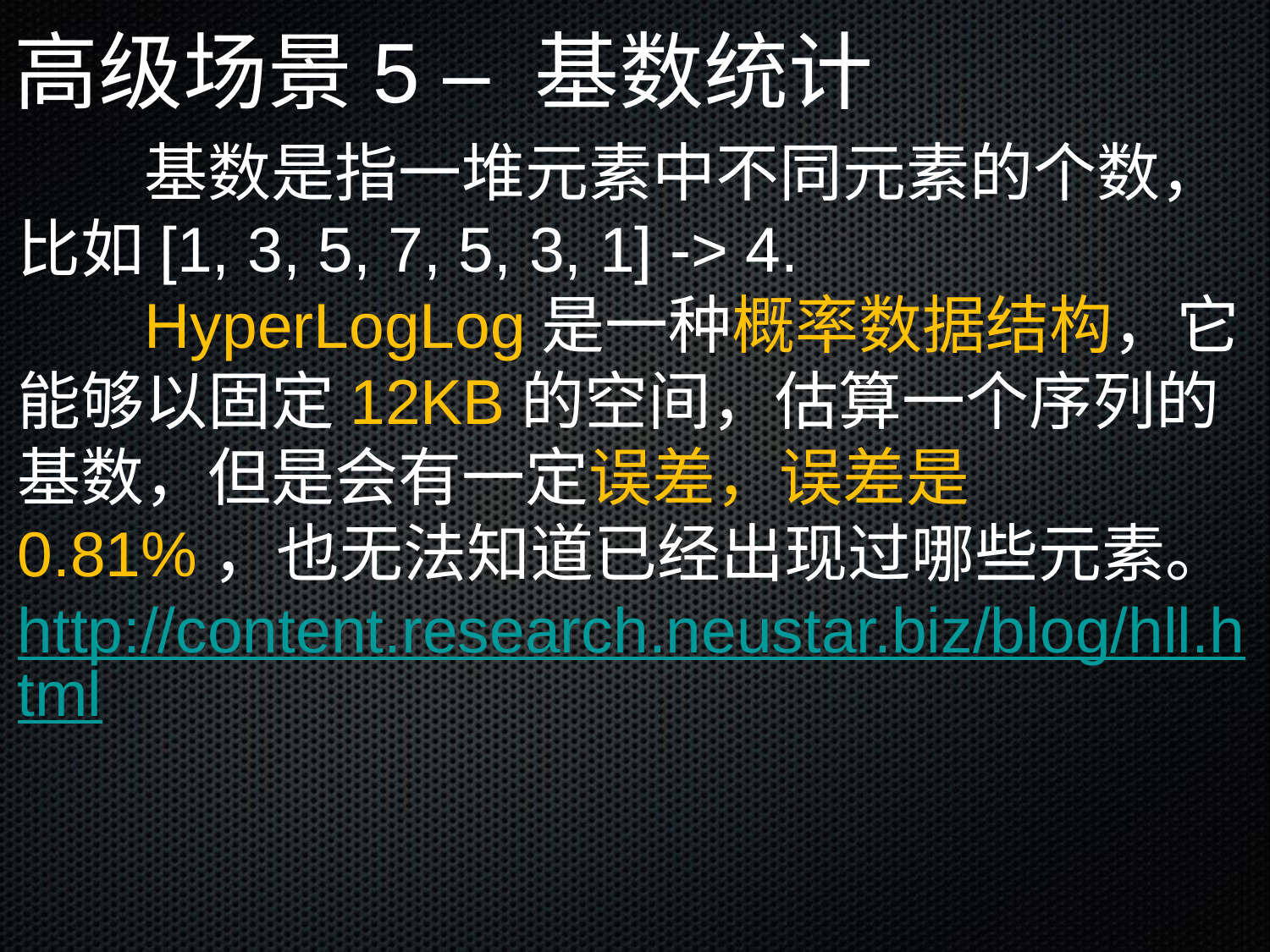

高级场景5 – 基数统计
	基数是指一堆元素中不同元素的个数，比如[1, 3, 5, 7, 5, 3, 1] -> 4.
	HyperLogLog是一种概率数据结构，它能够以固定12KB的空间，估算一个序列的基数，但是会有一定误差，误差是 0.81%，也无法知道已经出现过哪些元素。
http://content.research.neustar.biz/blog/hll.html